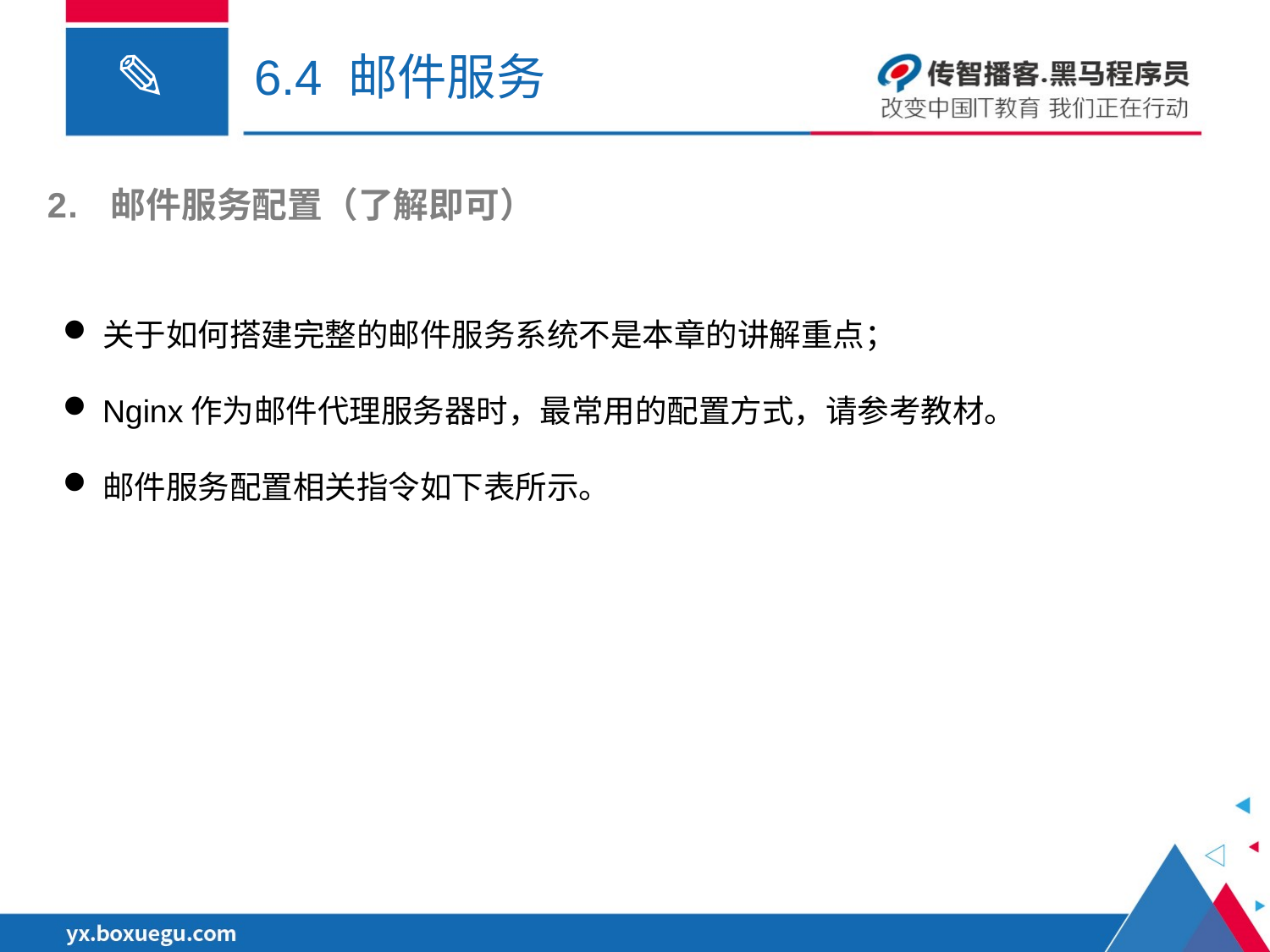

# 6.4 邮件服务
邮件服务配置（了解即可）
关于如何搭建完整的邮件服务系统不是本章的讲解重点；
Nginx作为邮件代理服务器时，最常用的配置方式，请参考教材。
邮件服务配置相关指令如下表所示。